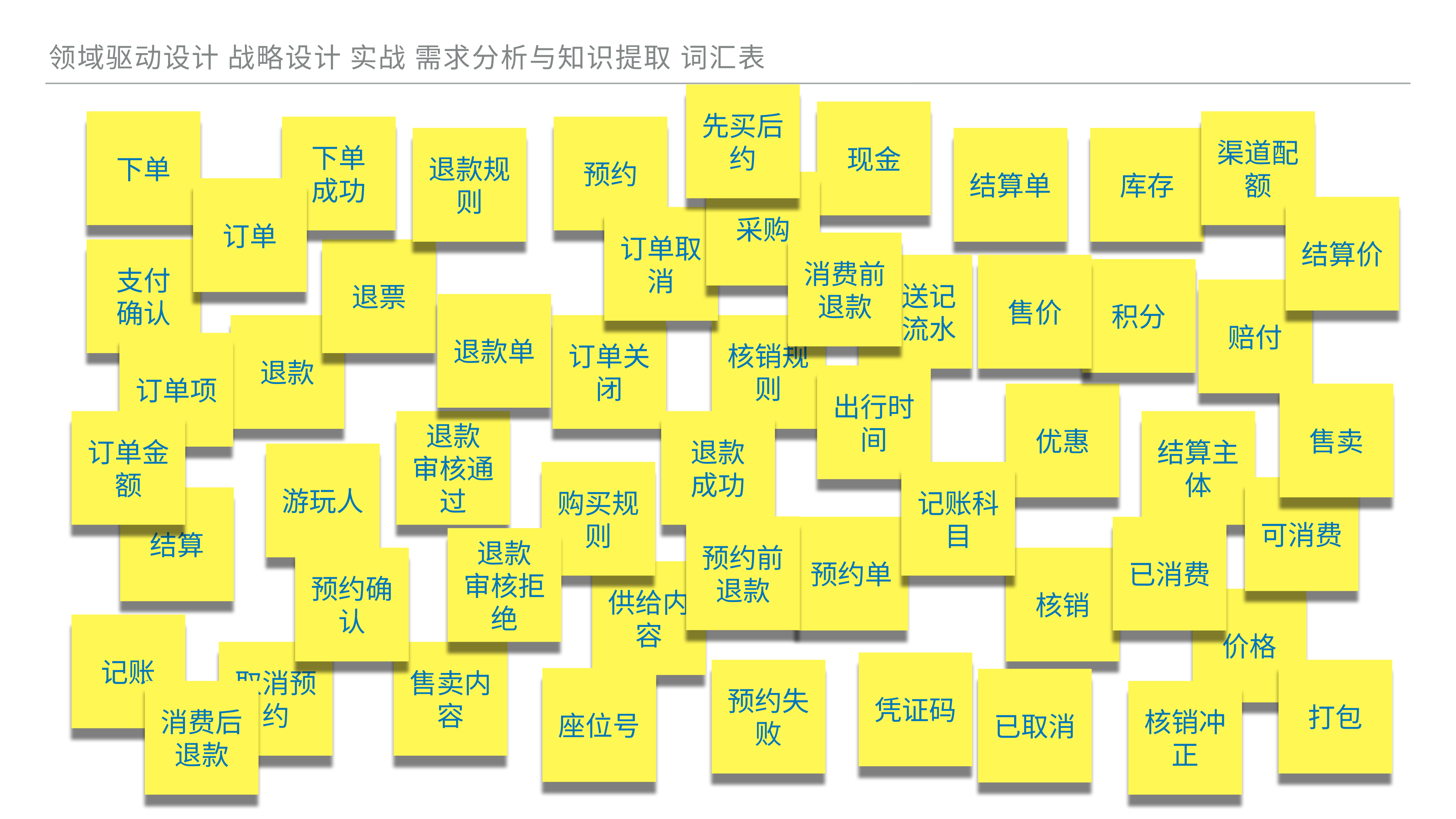

领域驱动设计 战略设计 实战 需求分析与知识提取 词汇表
先买后约
现金
下单
渠道配额
下单
成功
预约
退款规则
结算单
库存
采购
订单
结算价
订单取消
消费前退款
支付
确认
退票
推送记账流水
售价
积分
赔付
退款单
退款
订单关闭
核销规则
订单项
出行时间
优惠
售卖
订单金额
退款
审核通过
退款
成功
结算主体
游玩人
购买规则
记账科目
可消费
结算
预约前退款
预约单
已消费
退款
审核拒绝
预约确认
核销
供给内容
价格
记账
取消预约
售卖内容
凭证码
预约失败
打包
座位号
已取消
消费后退款
核销冲正